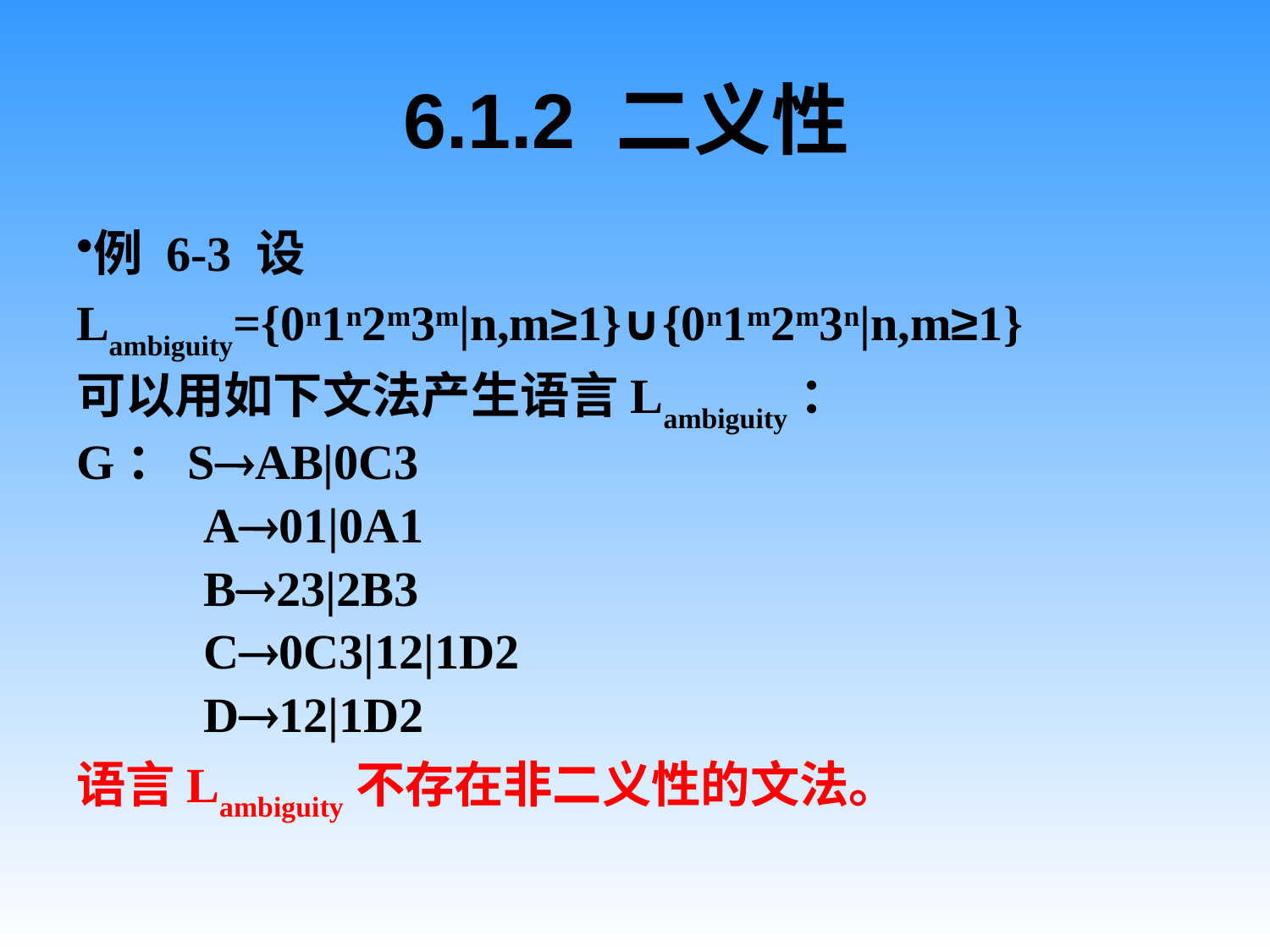

# 6.1.2 二义性
例 6-3 设
Lambiguity={0n1n2m3m|n,m≥1}∪{0n1m2m3n|n,m≥1}
可以用如下文法产生语言Lambiguity：
G：S→AB|0C3
	A→01|0A1
	B→23|2B3
	C→0C3|12|1D2
	D→12|1D2
语言Lambiguity不存在非二义性的文法。

33